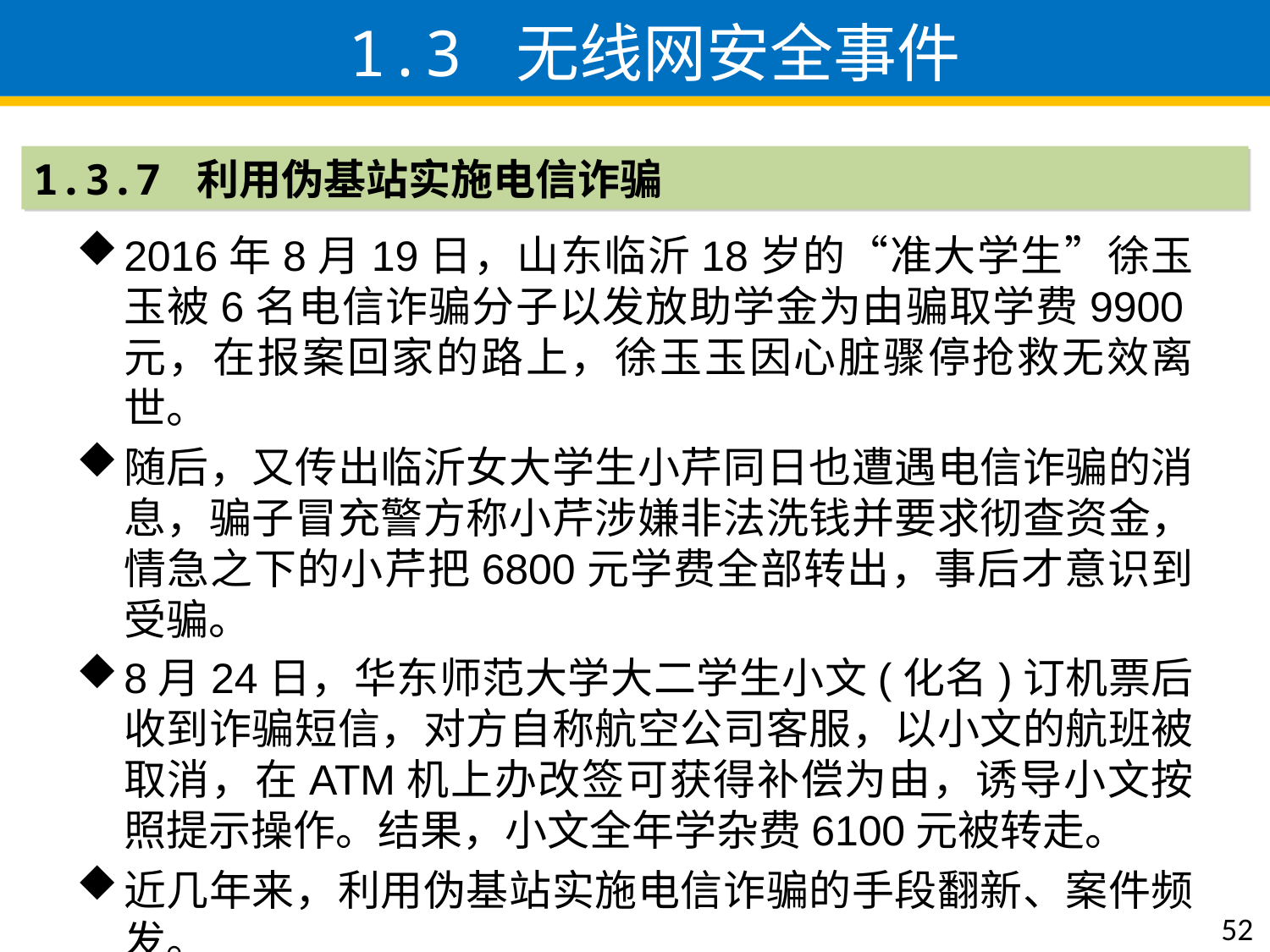

# 1.3 无线网安全事件
1.3.7 利用伪基站实施电信诈骗
2016年8月19日，山东临沂18岁的“准大学生”徐玉玉被6名电信诈骗分子以发放助学金为由骗取学费9900元，在报案回家的路上，徐玉玉因心脏骤停抢救无效离世。
随后，又传出临沂女大学生小芹同日也遭遇电信诈骗的消息，骗子冒充警方称小芹涉嫌非法洗钱并要求彻查资金，情急之下的小芹把6800元学费全部转出，事后才意识到受骗。
8月24日，华东师范大学大二学生小文(化名)订机票后收到诈骗短信，对方自称航空公司客服，以小文的航班被取消，在ATM机上办改签可获得补偿为由，诱导小文按照提示操作。结果，小文全年学杂费6100元被转走。
近几年来，利用伪基站实施电信诈骗的手段翻新、案件频发。
52